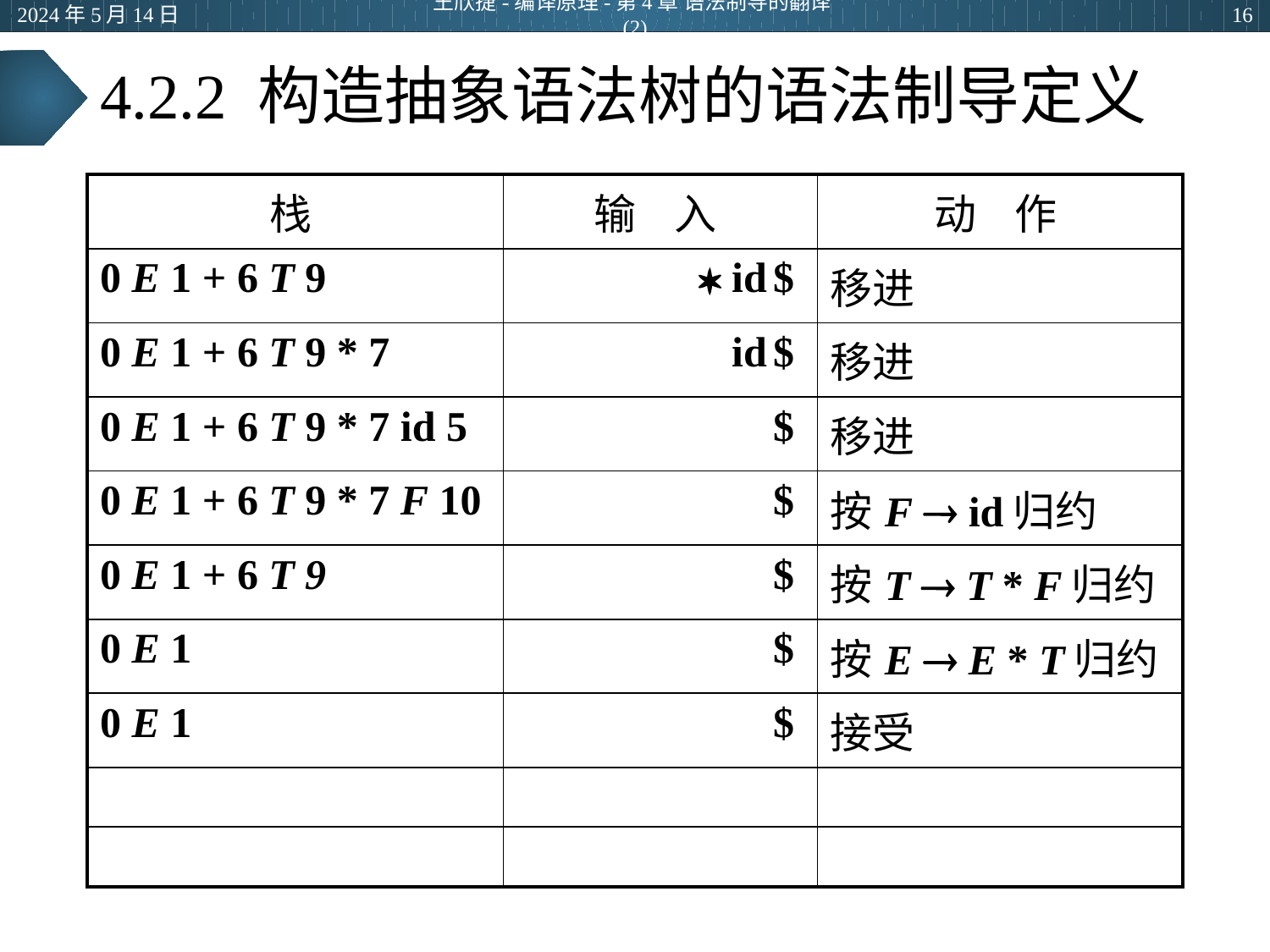

2024年5月14日
王欣捷-编译原理-第4章 语法制导的翻译(2)
16
# 4.2.2 构造抽象语法树的语法制导定义
| 栈 | 输 入 | 动 作 |
| --- | --- | --- |
| 0 E 1 + 6 T 9 | ∗ id $ | 移进 |
| 0 E 1 + 6 T 9 \* 7 | id $ | 移进 |
| 0 E 1 + 6 T 9 \* 7 id 5 | $ | 移进 |
| 0 E 1 + 6 T 9 \* 7 F 10 | $ | 按F → id归约 |
| 0 E 1 + 6 T 9 | $ | 按T → T \* F归约 |
| 0 E 1 | $ | 按E → E \* T归约 |
| 0 E 1 | $ | 接受 |
|  |  |  |
|  |  |  |